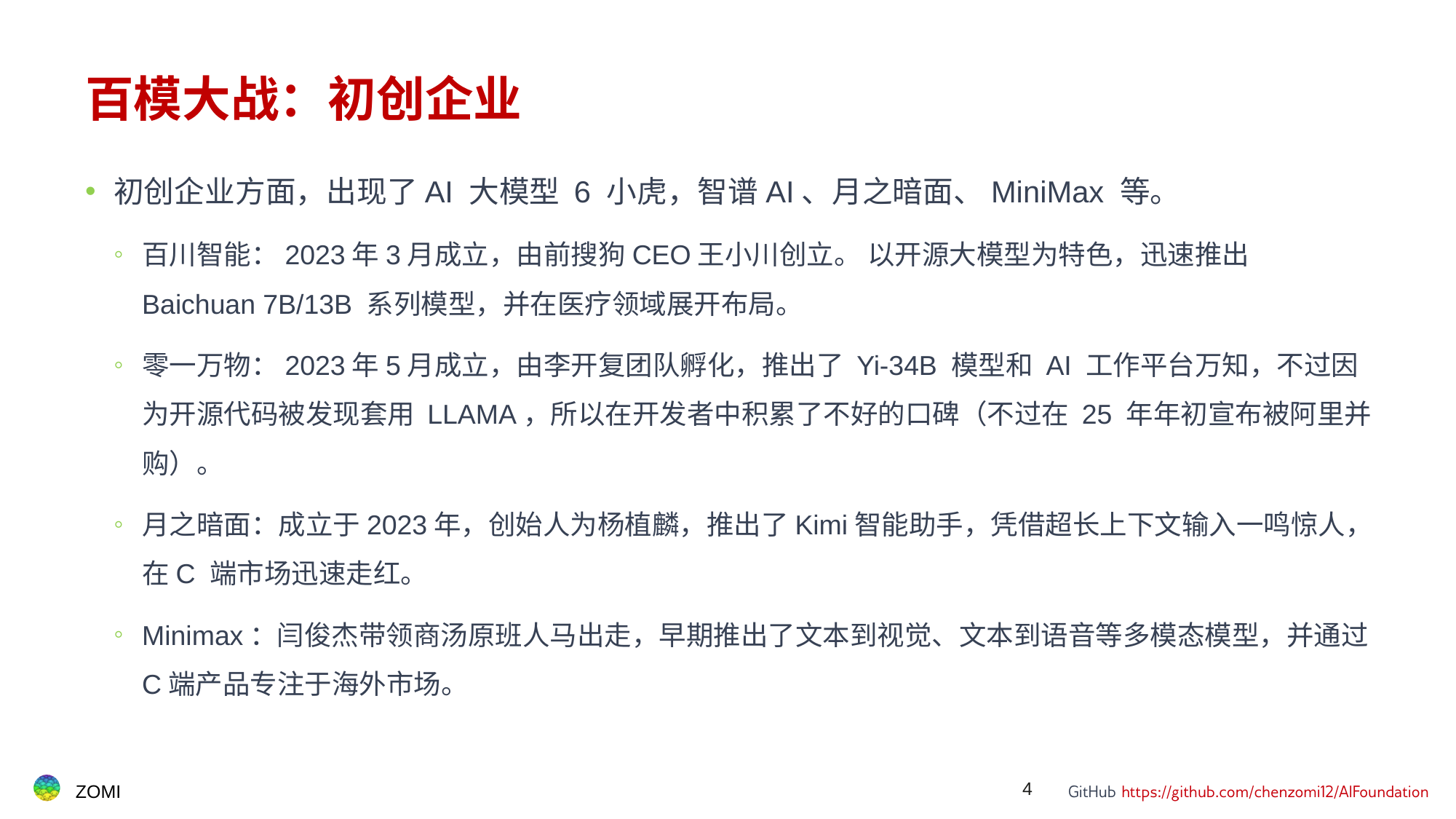

# 百模大战：初创企业
初创企业方面，出现了AI 大模型 6 小虎，智谱AI、月之暗面、MiniMax 等。
百川智能：2023年3月成立，由前搜狗CEO王小川创立。 以开源大模型为特色，迅速推出 Baichuan 7B/13B 系列模型，并在医疗领域展开布局。
零一万物：2023年5月成立，由李开复团队孵化，推出了 Yi-34B 模型和 AI 工作平台万知，不过因为开源代码被发现套用 LLAMA，所以在开发者中积累了不好的口碑（不过在 25 年年初宣布被阿里并购）。
月之暗面：成立于2023年，创始人为杨植麟，推出了Kimi智能助手，凭借超长上下文输入一鸣惊人，在C 端市场迅速走红。
Minimax：闫俊杰带领商汤原班人马出走，早期推出了文本到视觉、文本到语音等多模态模型，并通过 C端产品专注于海外市场。